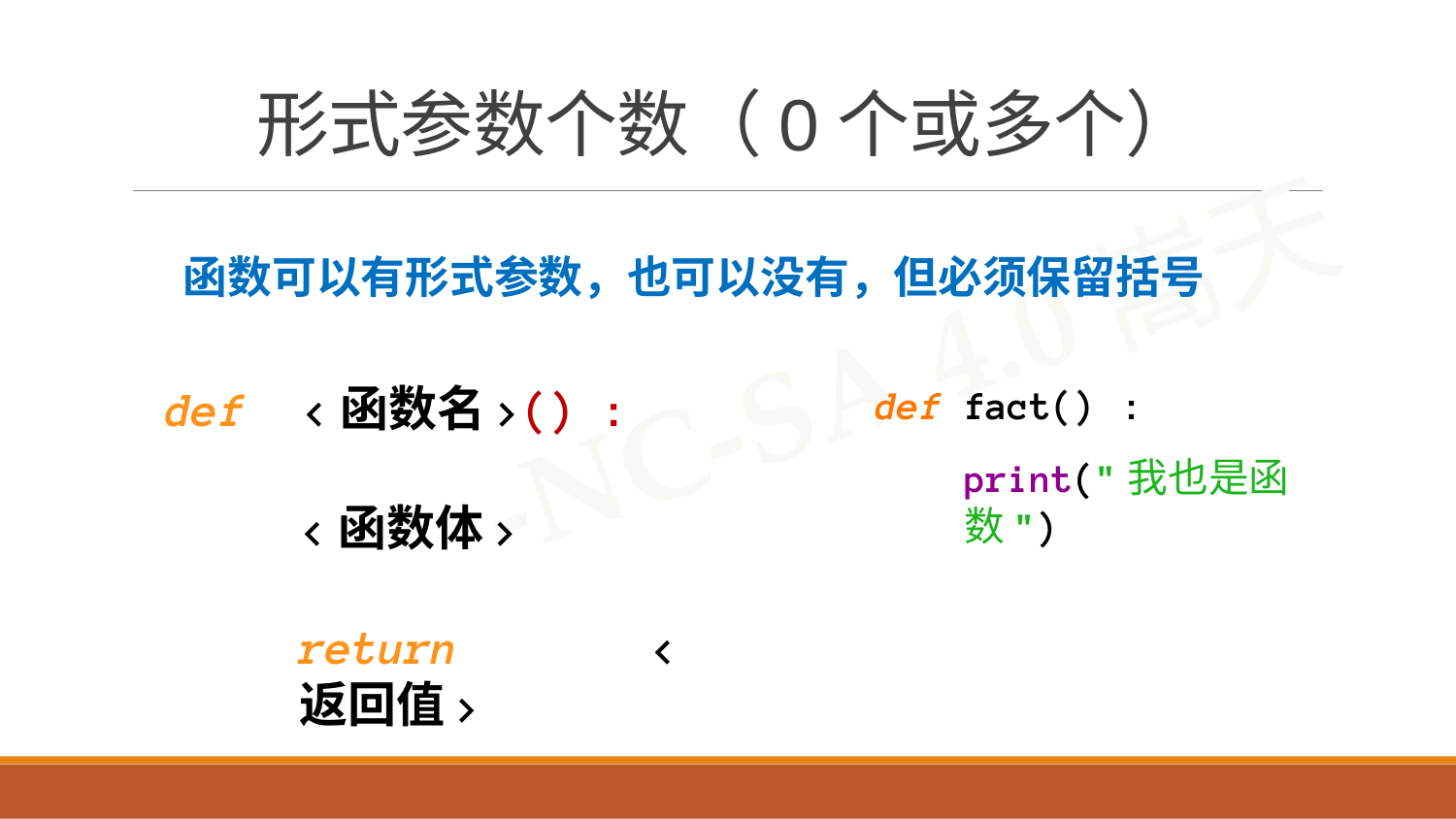

# 形式参数个数（0个或多个）

函数可以有形式参数，也可以没有，但必须保留括号

def fact()	:
print("我也是函数")
def	<函数名>() :

<函数体>

return	<返回值>